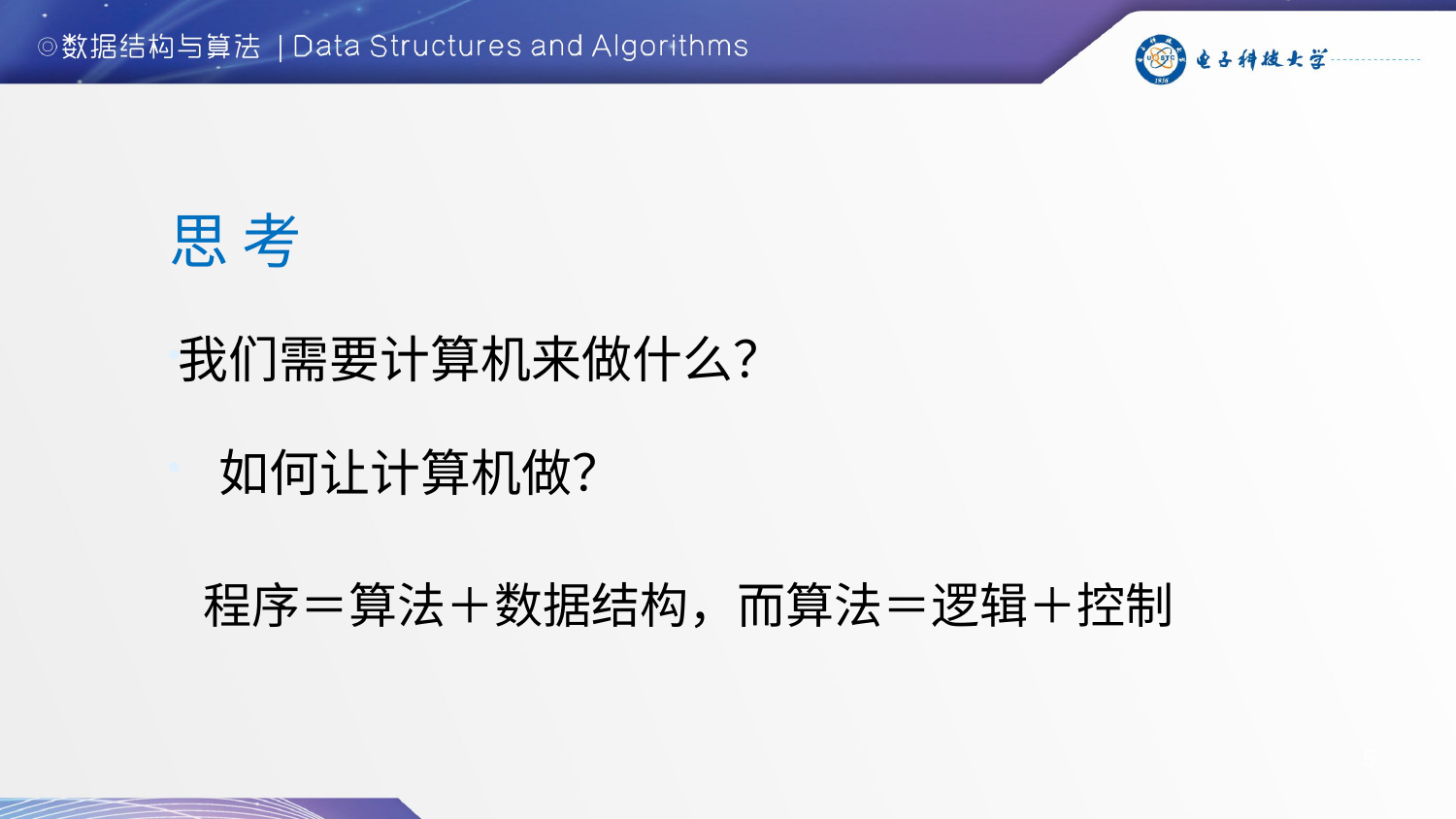

思 考
我们需要计算机来做什么？
如何让计算机做？
程序＝算法＋数据结构，而算法＝逻辑＋控制
5